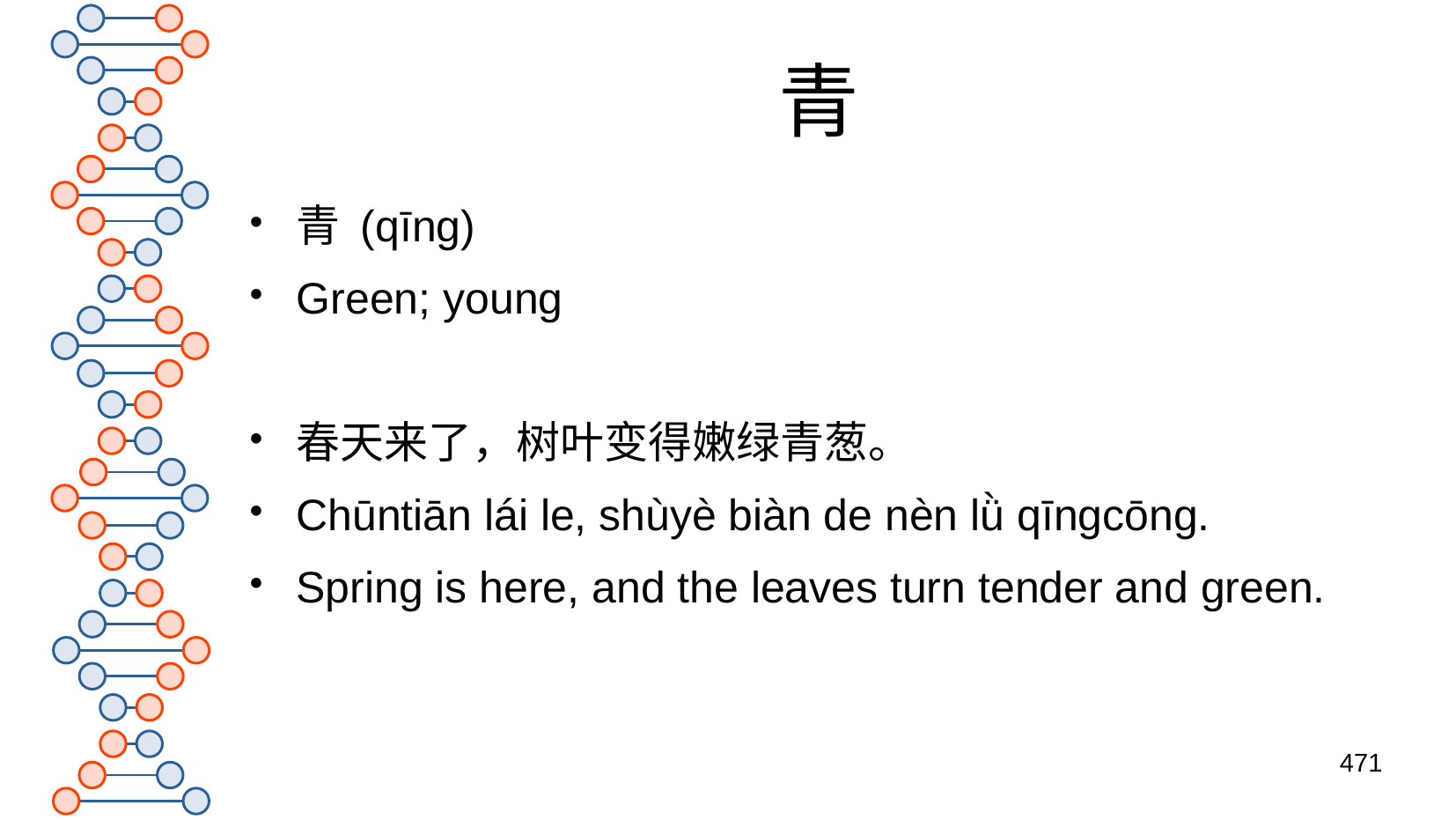

# 青
青 (qīng)
Green; young

春天来了，树叶变得嫩绿青葱。
Chūntiān lái le, shùyè biàn de nèn lǜ qīngcōng.
Spring is here, and the leaves turn tender and green.

471